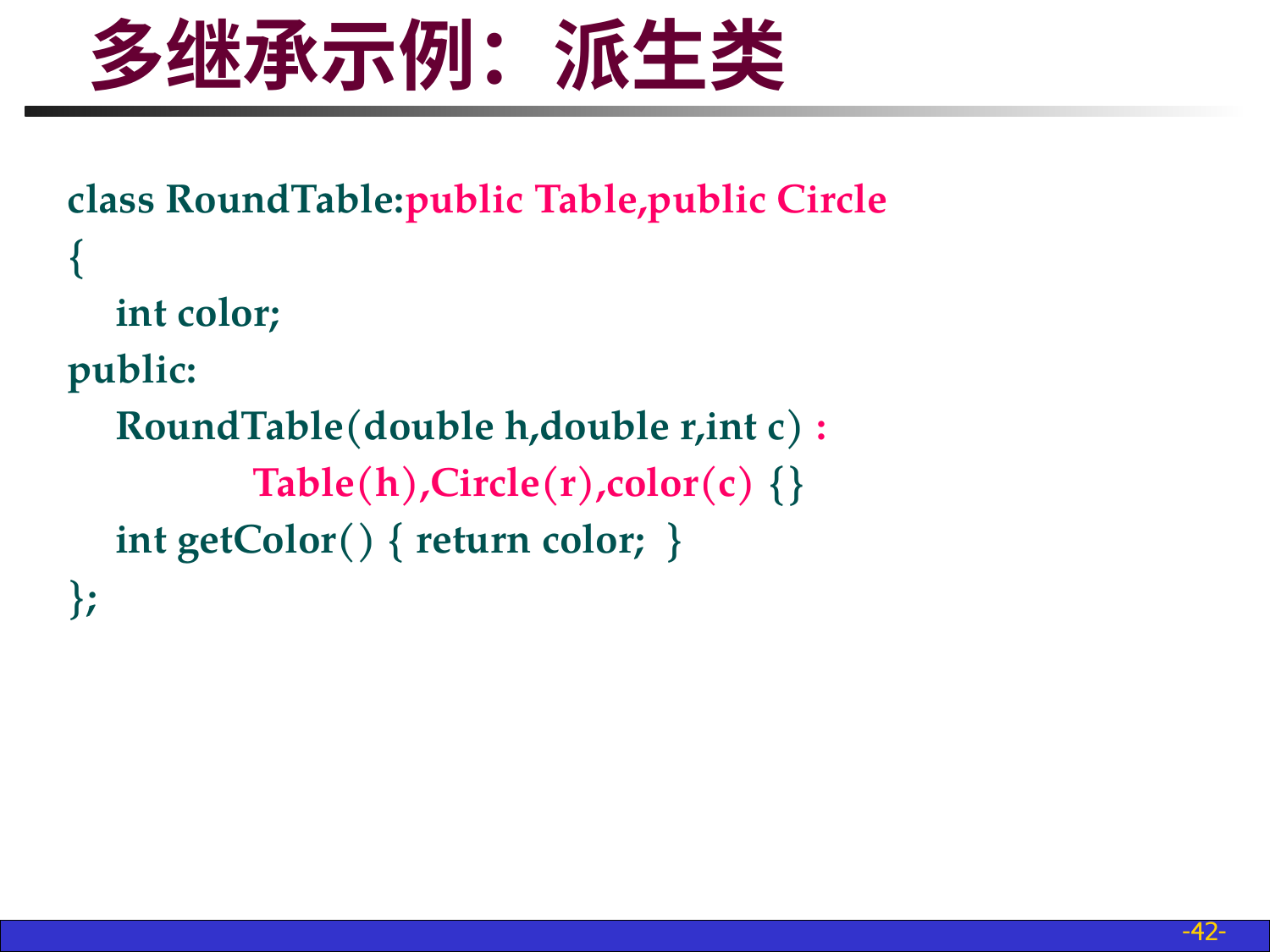

# 多继承示例：派生类
class RoundTable:public Table,public Circle
{
	int color;
public:
	RoundTable(double h,double r,int c) :
		 Table(h),Circle(r),color(c) {}
	int getColor() { return color;  }
};
-42-